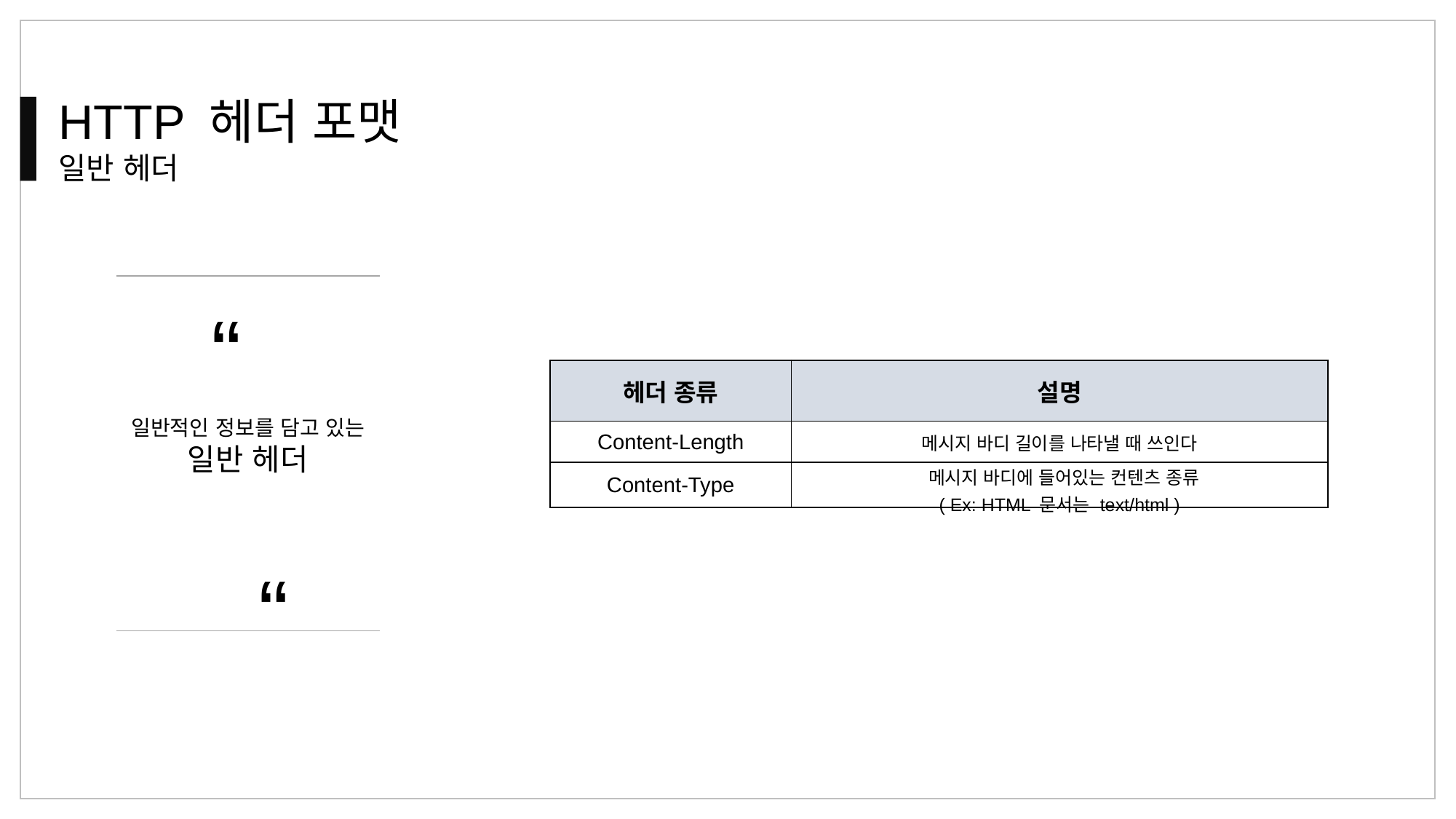

HTTP 헤더 포맷
일반 헤더

“
“
| 헤더 종류 | 설명 |
| --- | --- |
| Content-Length | 메시지 바디 길이를 나타낼 때 쓰인다 |
| Content-Type | 메시지 바디에 들어있는 컨텐츠 종류 ( Ex: HTML 문서는 text/html ) |

일반적인 정보를 담고 있는
일반 헤더